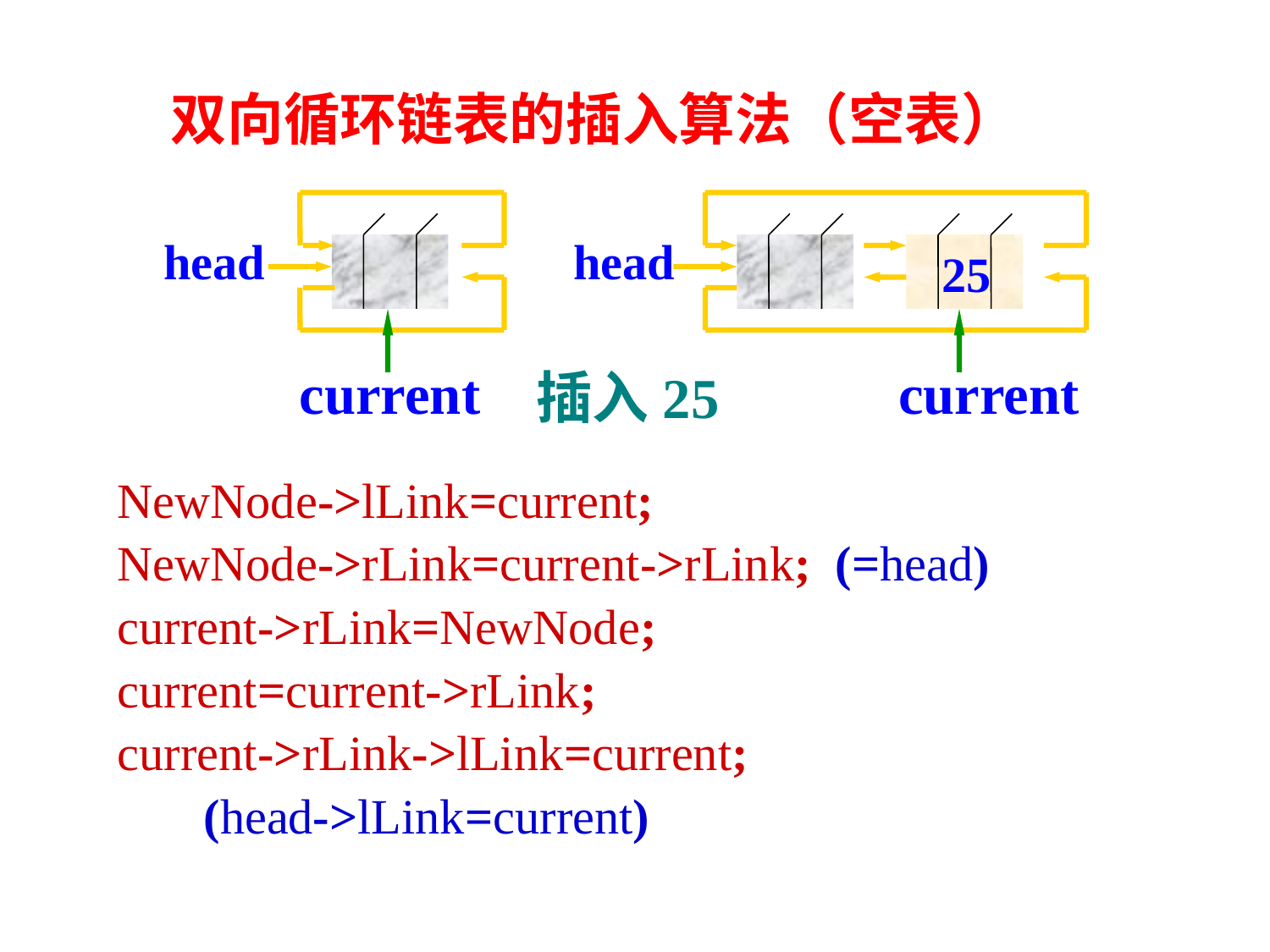

双向循环链表的插入算法（空表）

head
head

25

current
current
插入25
NewNode->lLink=current;
NewNode->rLink=current->rLink;  (=head)
current->rLink=NewNode;
current=current->rLink;
current->rLink->lLink=current;
       (head->lLink=current)
188